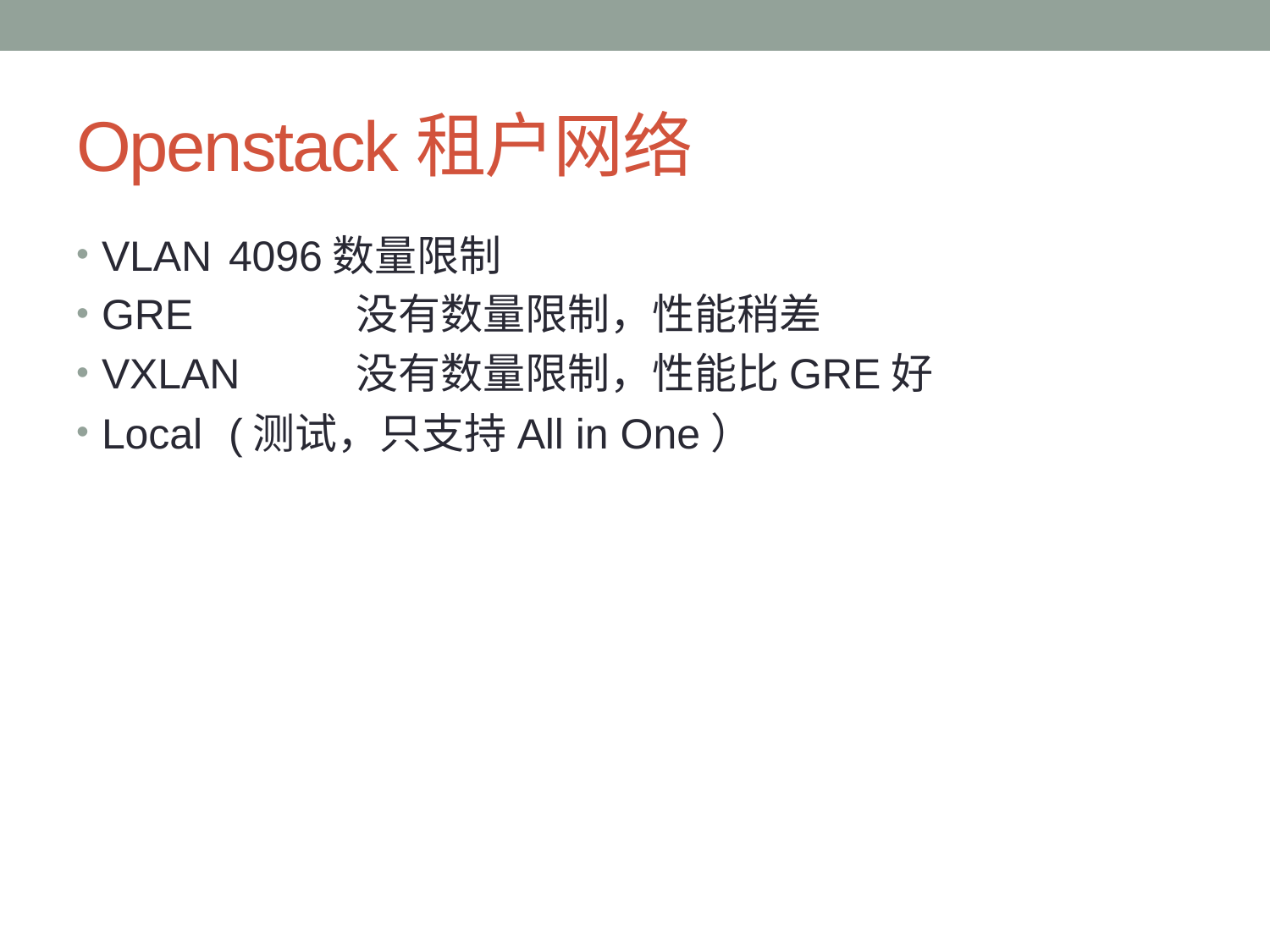

# Openstack租户网络
VLAN 	4096数量限制
GRE		没有数量限制，性能稍差
VXLAN 	没有数量限制，性能比GRE好
Local 	(测试，只支持All in One）